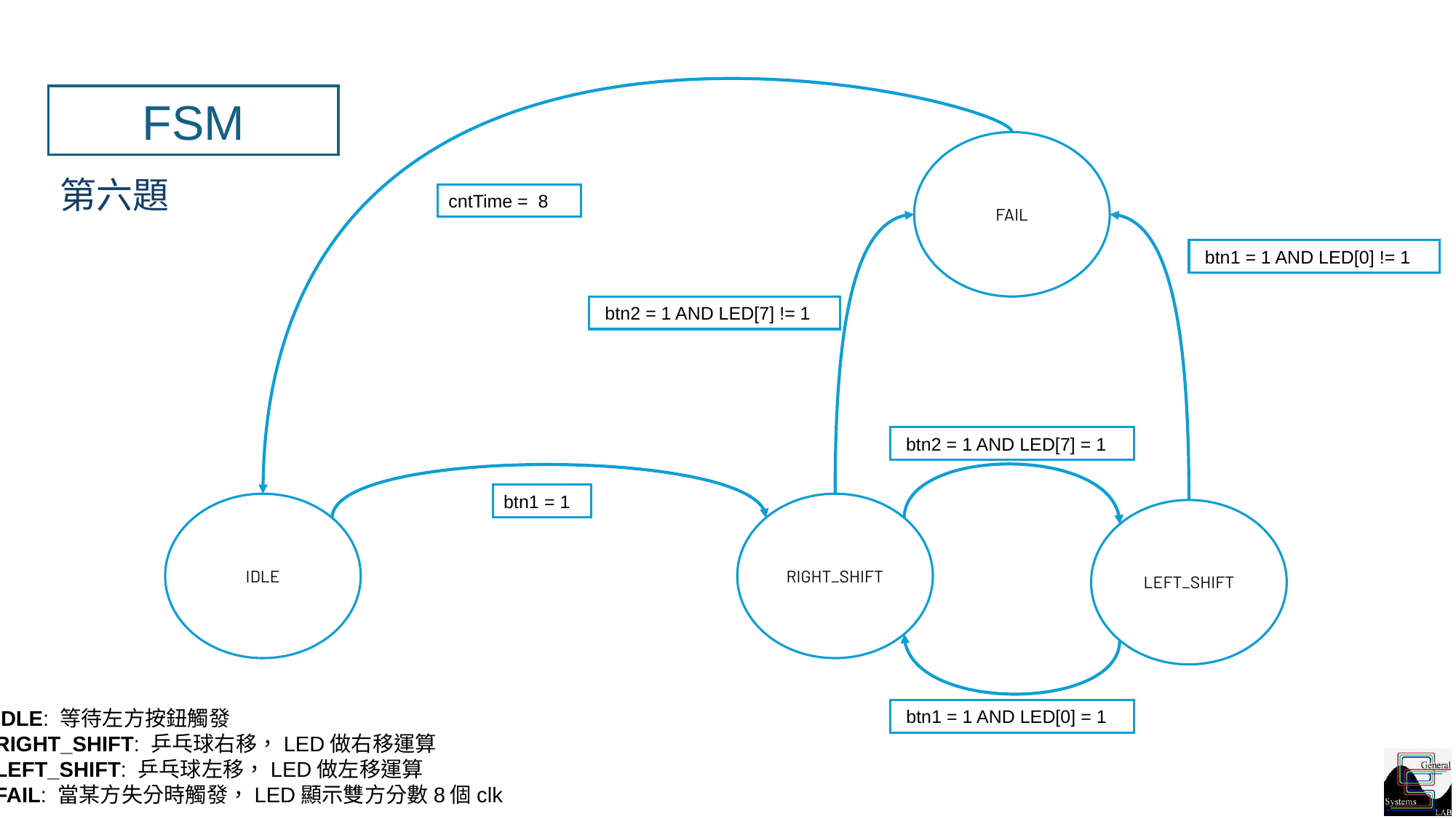

FSM
FAIL
第六題
cntTime =  8
 btn1 = 1 AND LED[0] != 1
 btn2 = 1 AND LED[7] != 1
 btn2 = 1 AND LED[7] = 1
btn1 = 1
RIGHT_SHIFT
IDLE
LEFT_SHIFT
IDLE: 等待左方按鈕觸發
RIGHT_SHIFT: 乒乓球右移，LED做右移運算
LEFT_SHIFT: 乒乓球左移，LED做左移運算
FAIL: 當某方失分時觸發，LED顯示雙方分數8個clk
 btn1 = 1 AND LED[0] = 1